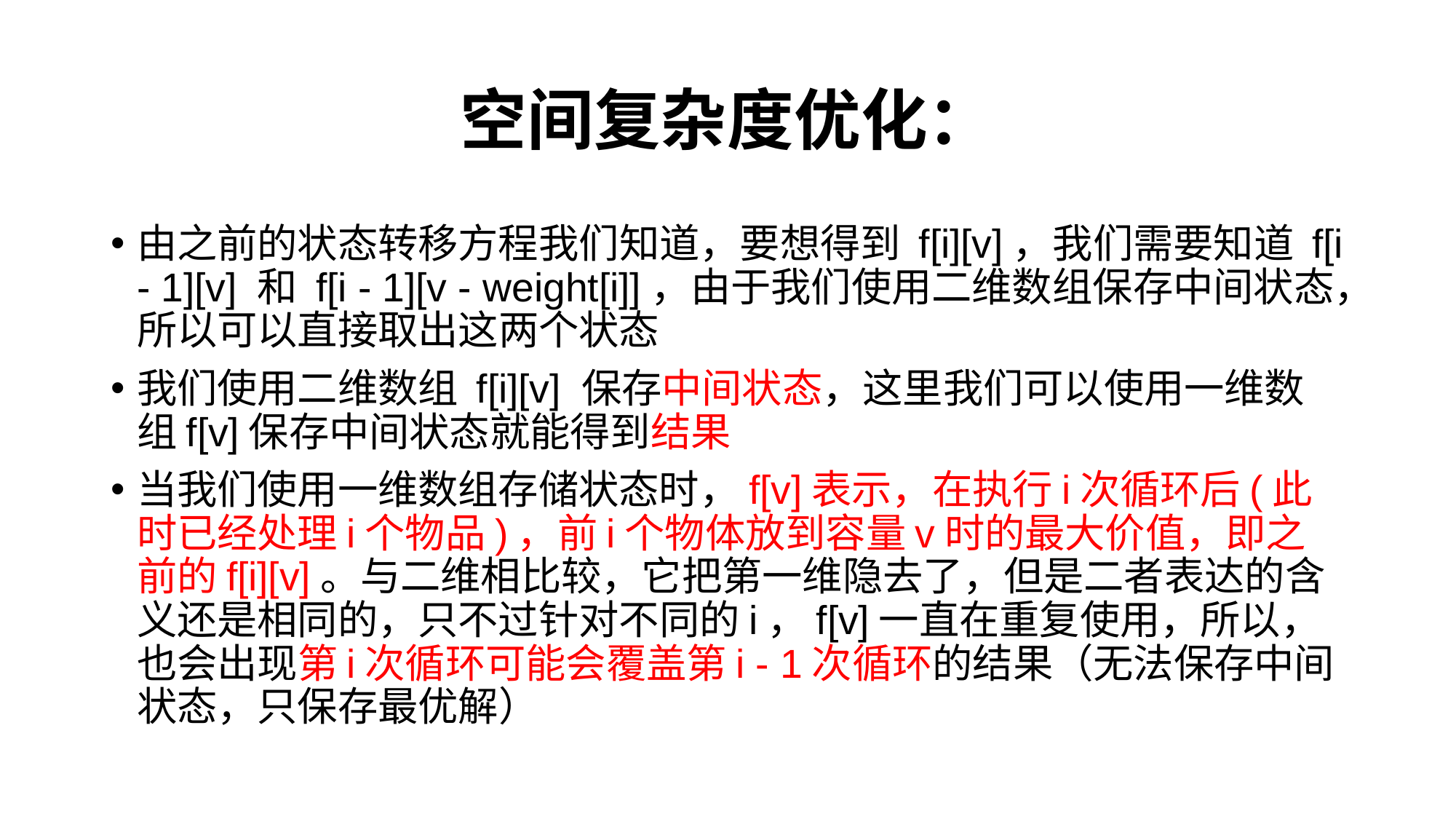

# 空间复杂度优化：
由之前的状态转移方程我们知道，要想得到 f[i][v]，我们需要知道 f[i - 1][v] 和 f[i - 1][v - weight[i]]，由于我们使用二维数组保存中间状态，所以可以直接取出这两个状态
我们使用二维数组 f[i][v] 保存中间状态，这里我们可以使用一维数组f[v]保存中间状态就能得到结果
当我们使用一维数组存储状态时，f[v]表示，在执行i次循环后(此时已经处理i个物品)，前i个物体放到容量v时的最大价值，即之前的f[i][v]。与二维相比较，它把第一维隐去了，但是二者表达的含义还是相同的，只不过针对不同的i，f[v]一直在重复使用，所以，也会出现第i次循环可能会覆盖第i - 1次循环的结果（无法保存中间状态，只保存最优解）